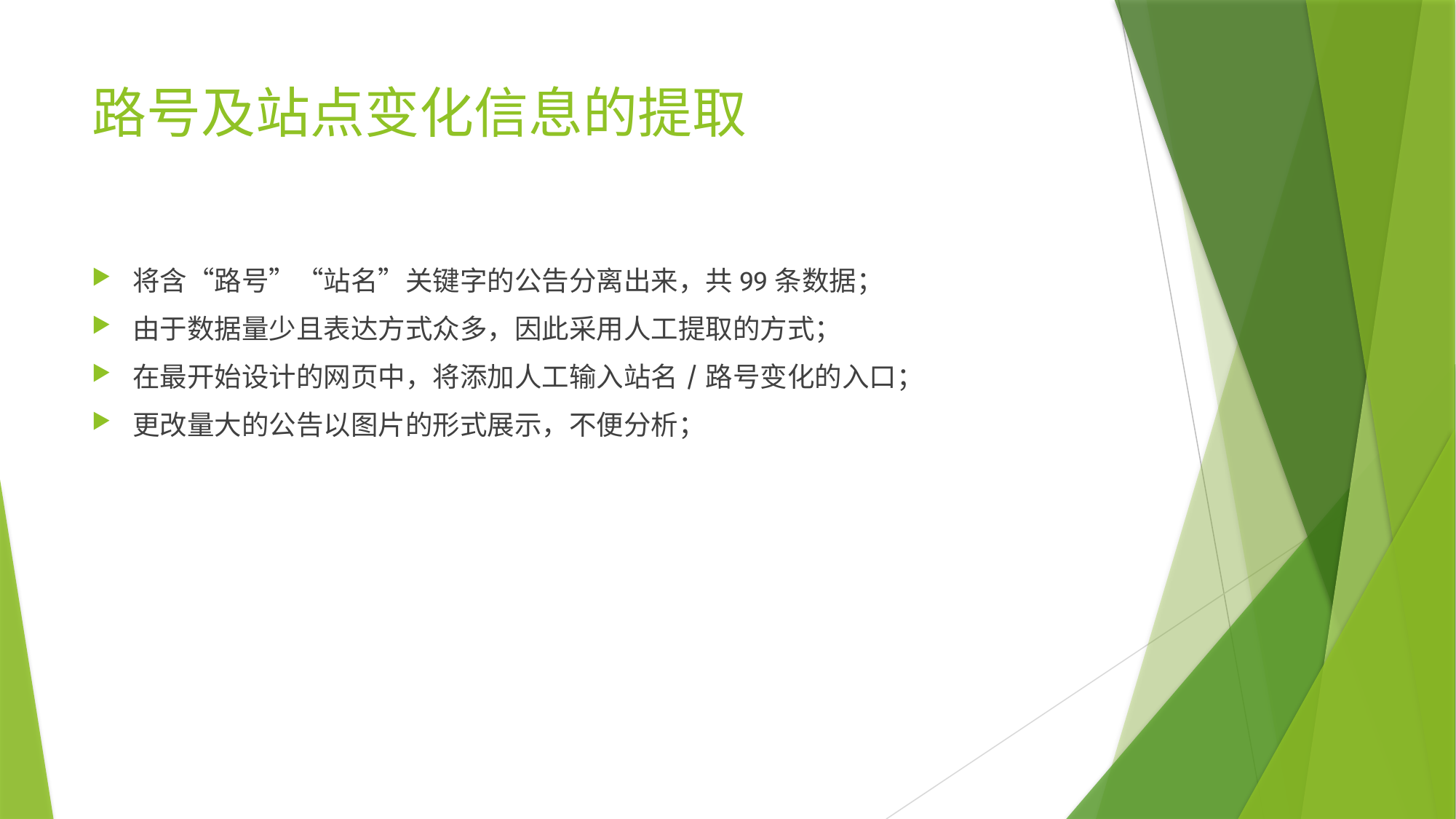

# 路号及站点变化信息的提取
将含“路号”“站名”关键字的公告分离出来，共99条数据；
由于数据量少且表达方式众多，因此采用人工提取的方式；
在最开始设计的网页中，将添加人工输入站名/路号变化的入口；
更改量大的公告以图片的形式展示，不便分析；